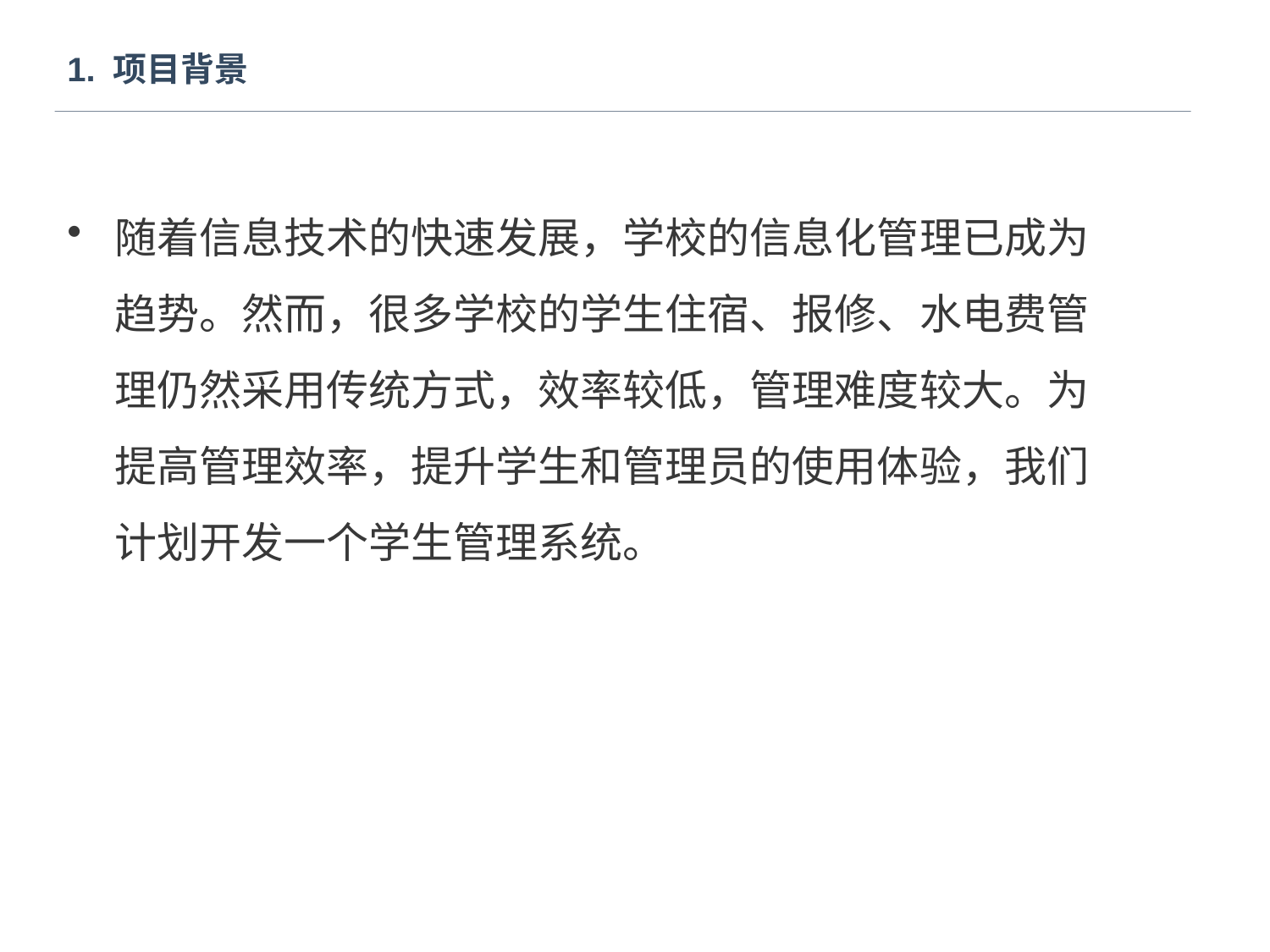

1. 项目背景

随着信息技术的快速发展，学校的信息化管理已成为趋势。然而，很多学校的学生住宿、报修、水电费管理仍然采用传统方式，效率较低，管理难度较大。为提高管理效率，提升学生和管理员的使用体验，我们计划开发一个学生管理系统。